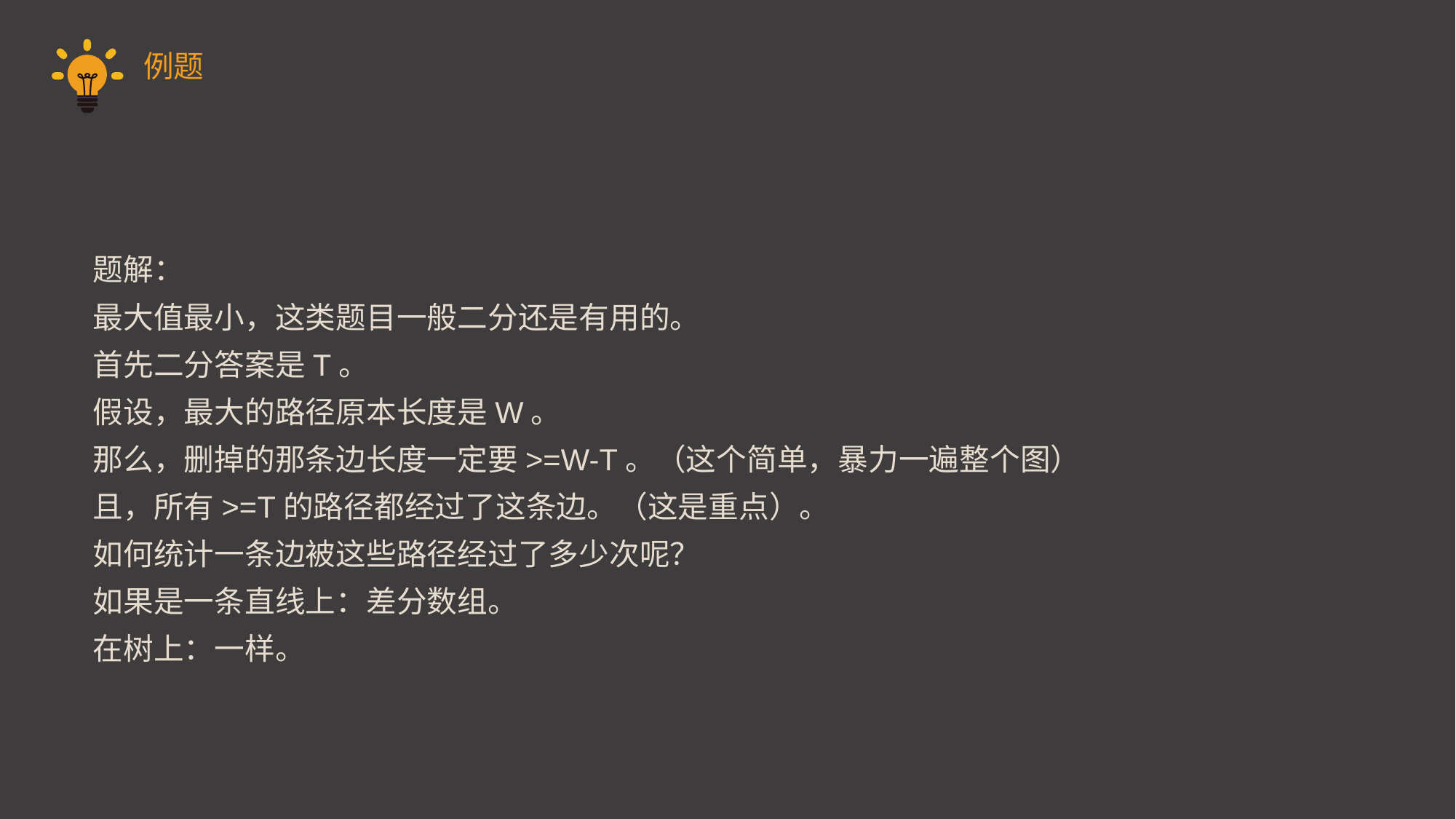

例题
题解：
最大值最小，这类题目一般二分还是有用的。
首先二分答案是T。
假设，最大的路径原本长度是W。
那么，删掉的那条边长度一定要>=W-T。（这个简单，暴力一遍整个图）
且，所有>=T的路径都经过了这条边。（这是重点）。
如何统计一条边被这些路径经过了多少次呢？
如果是一条直线上：差分数组。
在树上：一样。